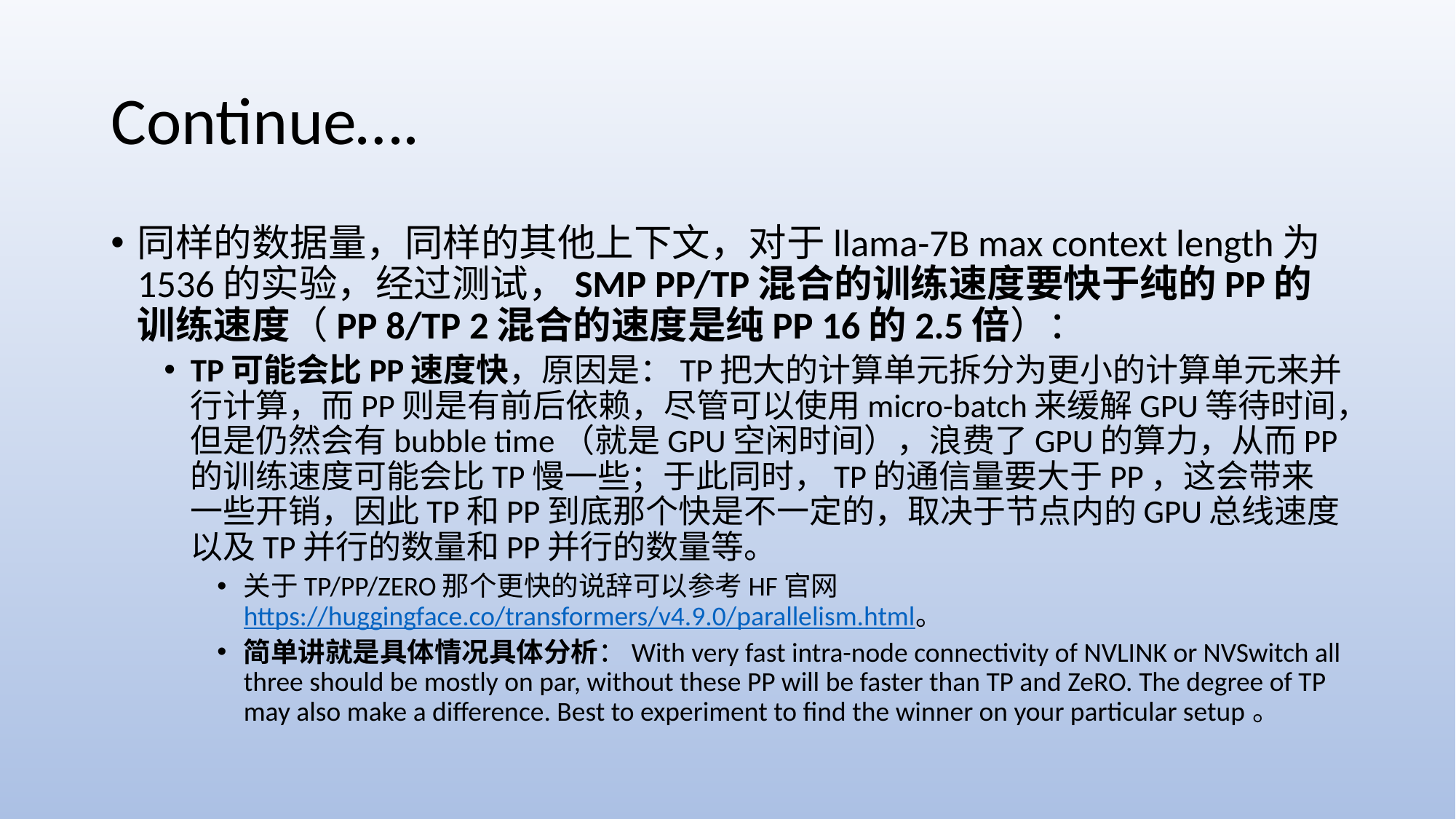

# Continue….
同样的数据量，同样的其他上下文，对于llama-7B max context length为1536的实验，经过测试，SMP PP/TP混合的训练速度要快于纯的PP的训练速度（PP 8/TP 2混合的速度是纯PP 16的2.5倍）：
TP可能会比PP速度快，原因是：TP把大的计算单元拆分为更小的计算单元来并行计算，而PP则是有前后依赖，尽管可以使用micro-batch来缓解GPU等待时间，但是仍然会有bubble time（就是GPU空闲时间），浪费了GPU的算力，从而PP的训练速度可能会比TP慢一些；于此同时，TP的通信量要大于PP，这会带来一些开销，因此TP和PP到底那个快是不一定的，取决于节点内的GPU总线速度以及TP并行的数量和PP并行的数量等。
关于TP/PP/ZERO那个更快的说辞可以参考HF官网https://huggingface.co/transformers/v4.9.0/parallelism.html。
简单讲就是具体情况具体分析：With very fast intra-node connectivity of NVLINK or NVSwitch all three should be mostly on par, without these PP will be faster than TP and ZeRO. The degree of TP may also make a difference. Best to experiment to find the winner on your particular setup。